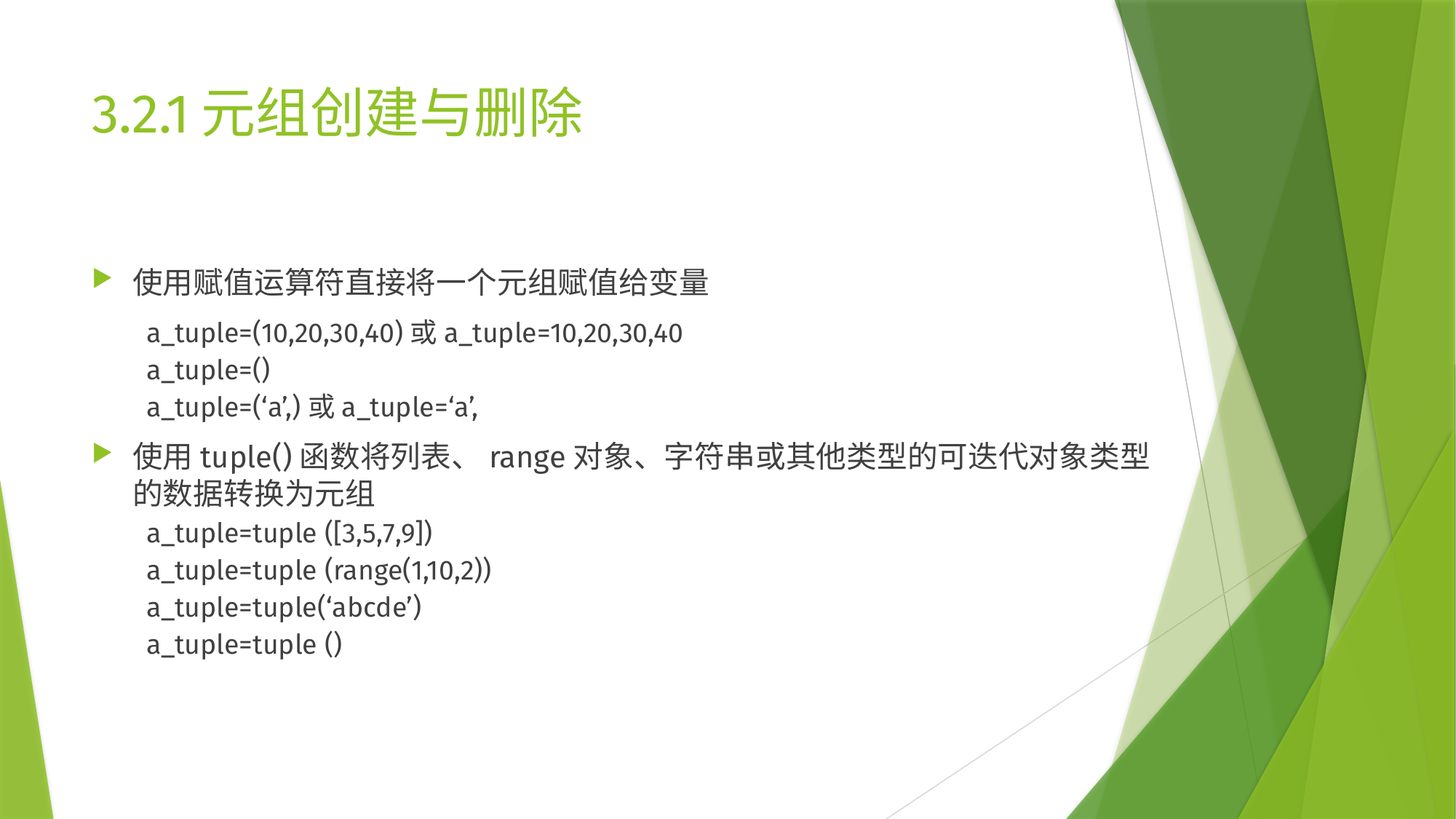

# 3.2.1	元组创建与删除
使用赋值运算符直接将一个元组赋值给变量
a_tuple=(10,20,30,40)或a_tuple=10,20,30,40
a_tuple=()
a_tuple=(‘a’,)或a_tuple=‘a’,
使用tuple()函数将列表、range对象、字符串或其他类型的可迭代对象类型的数据转换为元组
a_tuple=tuple ([3,5,7,9])
a_tuple=tuple (range(1,10,2))
a_tuple=tuple(‘abcde’)
a_tuple=tuple ()